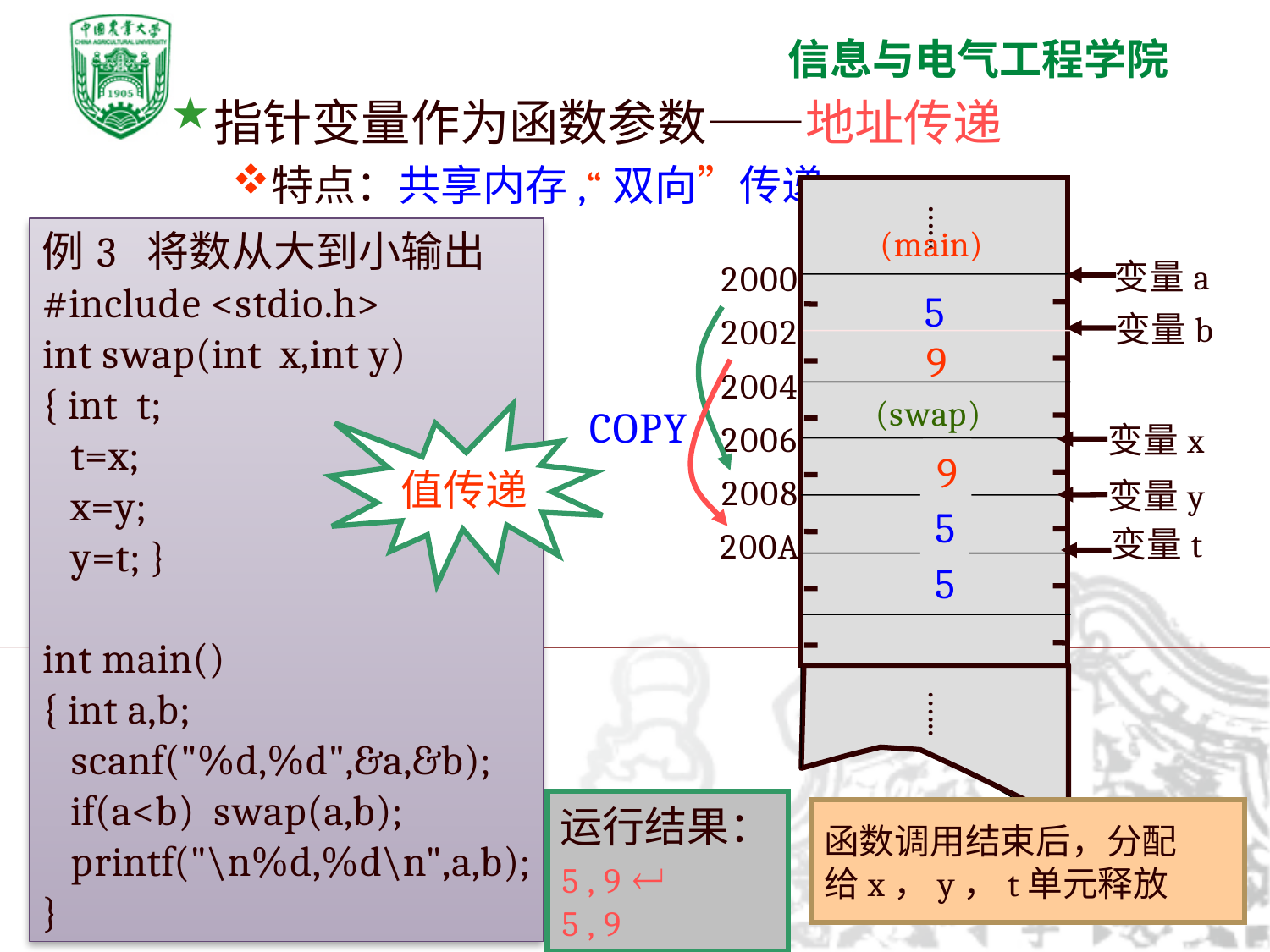

指针变量作为函数参数——地址传递
特点：共享内存,“双向”传递

…...
2000

2002

2004

2006

2008

200A

…...

例3  将数从大到小输出
#include <stdio.h>
int swap(int  x,int y)
{ int  t;
   t=x;
   x=y;
   y=t; }

int main()
{ int a,b;
   scanf("%d,%d",&a,&b);
   if(a<b)  swap(a,b);
   printf("\n%d,%d\n",a,b);
}
(main)
变量a

  变量b

5

5
9

9
(swap)
  变量x

  变量y

  变量t

COPY
值传递
9
5
5
运行结果：
5 , 9 ↵
5 , 9
函数调用结束后，分配
给x，y，t单元释放